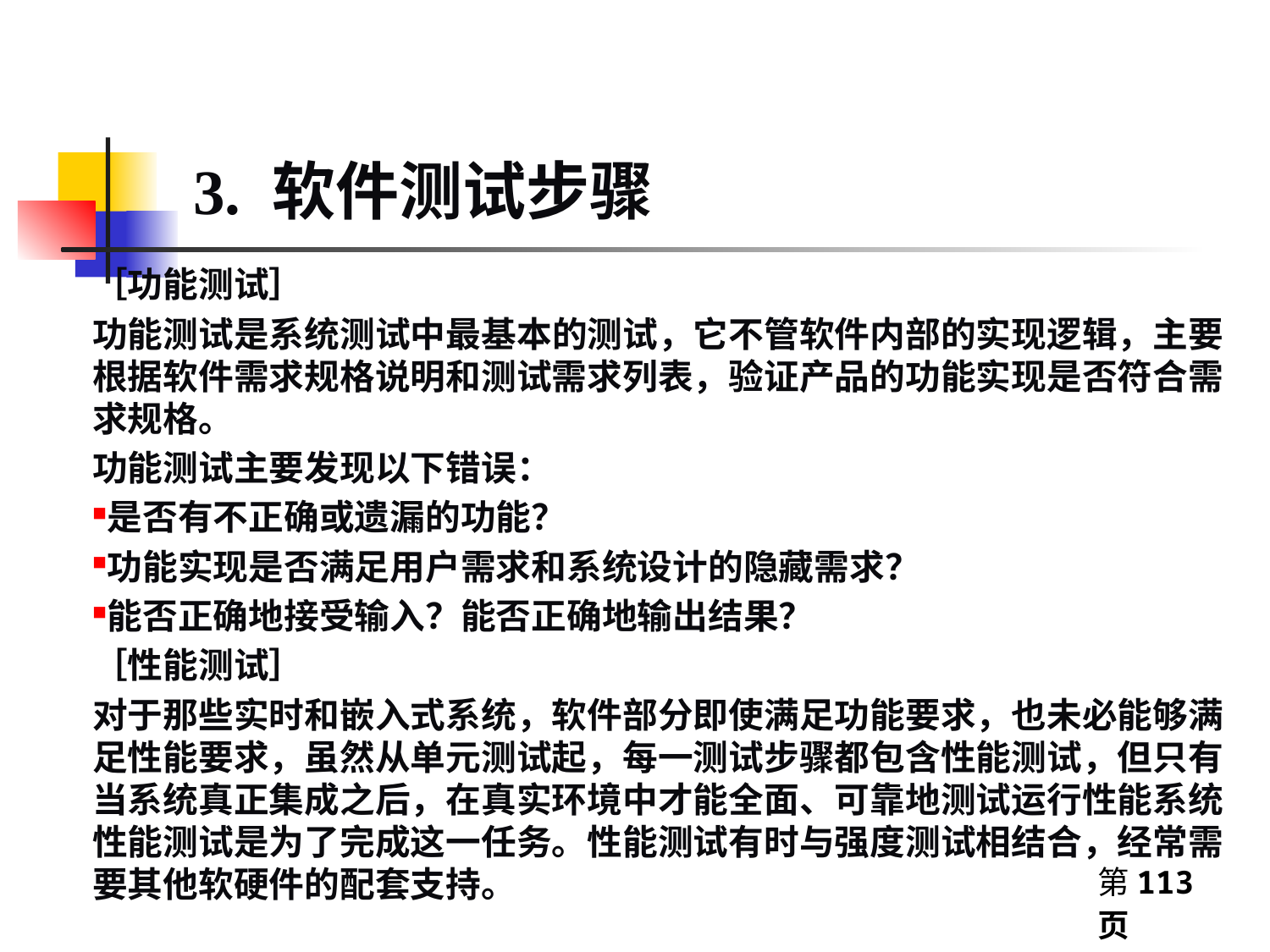

3. 软件测试步骤
［功能测试］
功能测试是系统测试中最基本的测试，它不管软件内部的实现逻辑，主要根据软件需求规格说明和测试需求列表，验证产品的功能实现是否符合需求规格。
功能测试主要发现以下错误：
是否有不正确或遗漏的功能？
功能实现是否满足用户需求和系统设计的隐藏需求？
能否正确地接受输入？能否正确地输出结果？
［性能测试］
对于那些实时和嵌入式系统，软件部分即使满足功能要求，也未必能够满足性能要求，虽然从单元测试起，每一测试步骤都包含性能测试，但只有当系统真正集成之后，在真实环境中才能全面、可靠地测试运行性能系统性能测试是为了完成这一任务。性能测试有时与强度测试相结合，经常需要其他软硬件的配套支持。